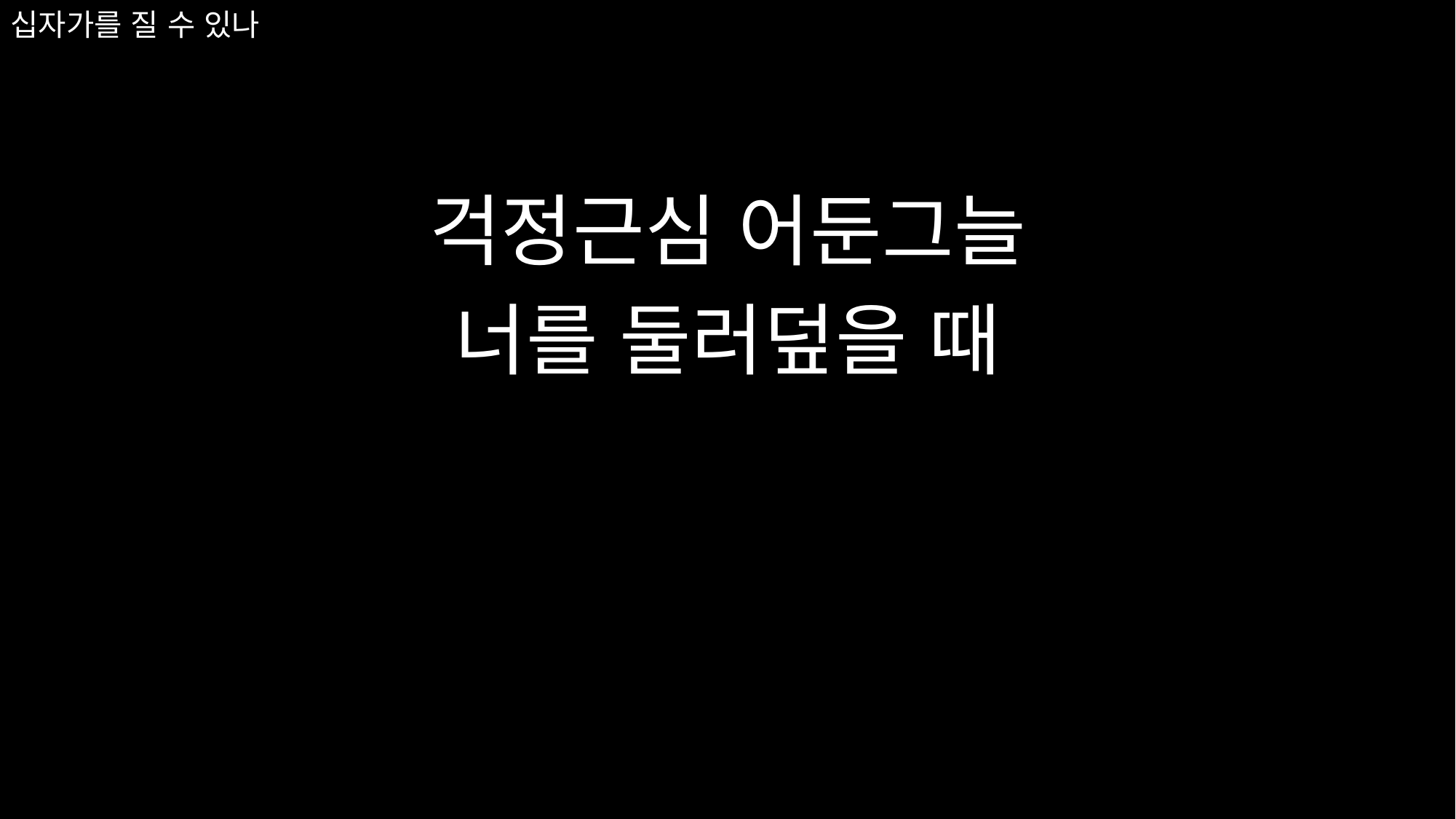

걱정근심 어둔그늘
너를 둘러덮을 때
# 십자가를 질 수 있나